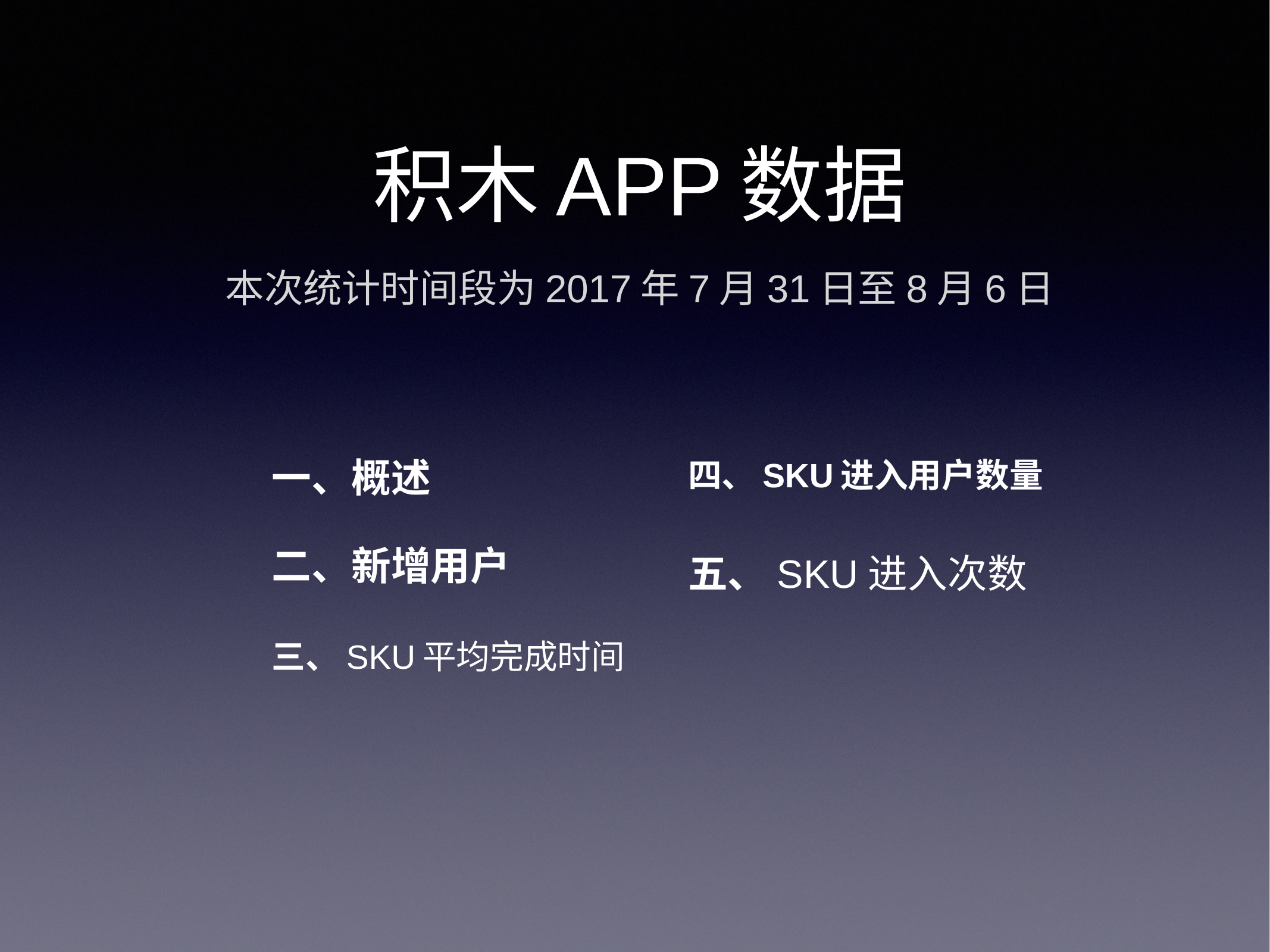

# 积木APP数据
本次统计时间段为2017年7月31日至8月6日
四、SKU进入用户数量
一、概述
二、新增用户
五、SKU进入次数
三、SKU平均完成时间